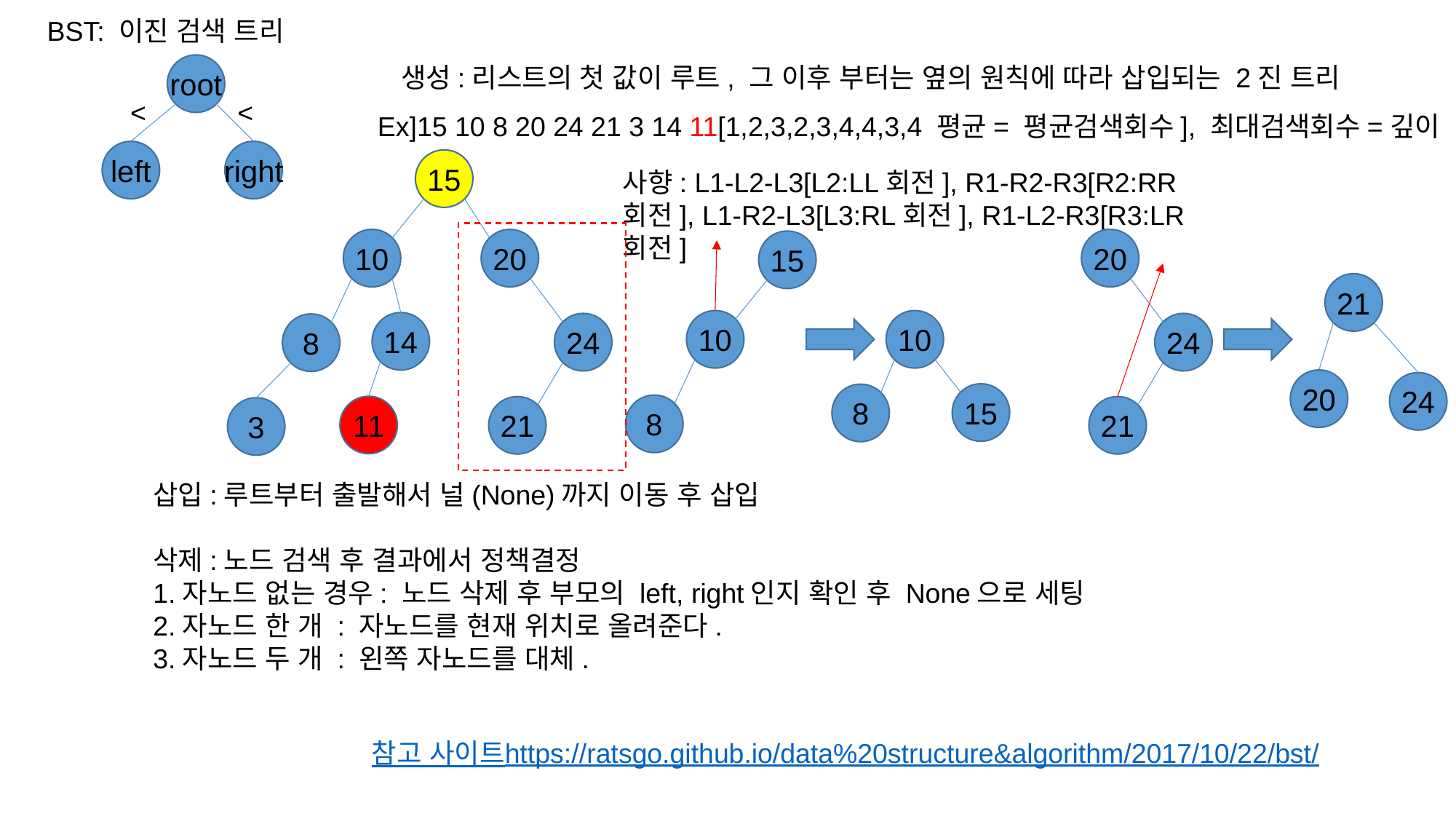

BST: 이진 검색 트리
root
생성:리스트의 첫 값이 루트, 그 이후 부터는 옆의 원칙에 따라 삽입되는 2진 트리
<
<
Ex]15 10 8 20 24 21 3 14 11[1,2,3,2,3,4,4,3,4 평균= 평균검색회수], 최대검색회수=깊이
left
right
15
사향: L1-L2-L3[L2:LL회전], R1-R2-R3[R2:RR회전], L1-R2-L3[L3:RL회전], R1-L2-R3[R3:LR회전]

10
20
20
15
21
10
10
14
24
24
8

20
24
15
8
8
11
21
21
3
삽입:루트부터 출발해서 널(None)까지 이동 후 삽입

삭제:노드 검색 후 결과에서 정책결정
1.자노드 없는 경우: 노드 삭제 후 부모의 left, right인지 확인 후 None으로 세팅
2.자노드 한 개 : 자노드를 현재 위치로 올려준다.
3.자노드 두 개 : 왼쪽 자노드를 대체.
참고 사이트https://ratsgo.github.io/data%20structure&algorithm/2017/10/22/bst/